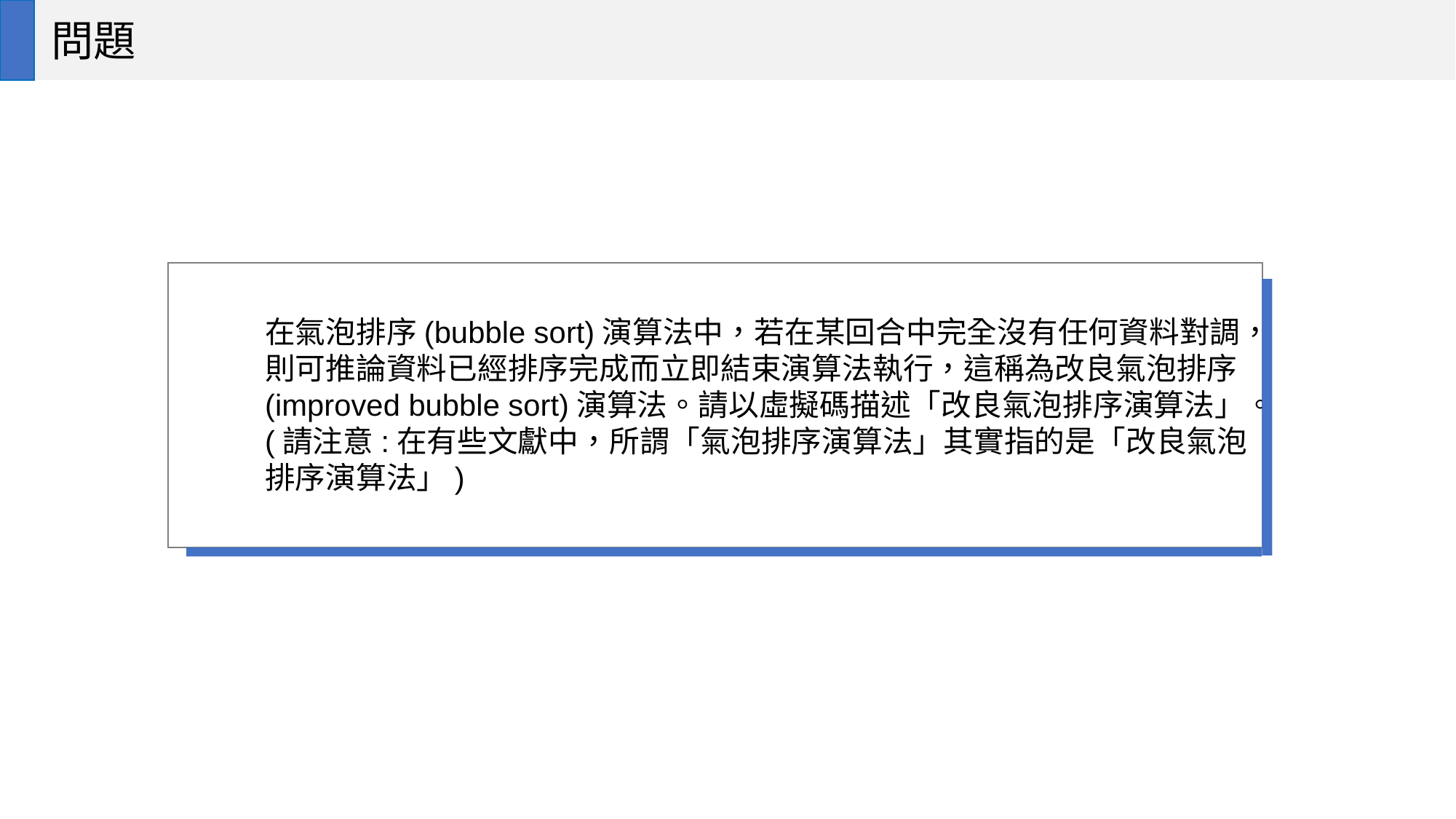

問題

在氣泡排序(bubble sort)演算法中，若在某回合中完全沒有任何資料對調，則可推論資料已經排序完成而立即結束演算法執行，這稱為改良氣泡排序(improved bubble sort)演算法。請以虛擬碼描述「改良氣泡排序演算法」。
(請注意:在有些文獻中，所謂「氣泡排序演算法」其實指的是「改良氣泡排序演算法」)